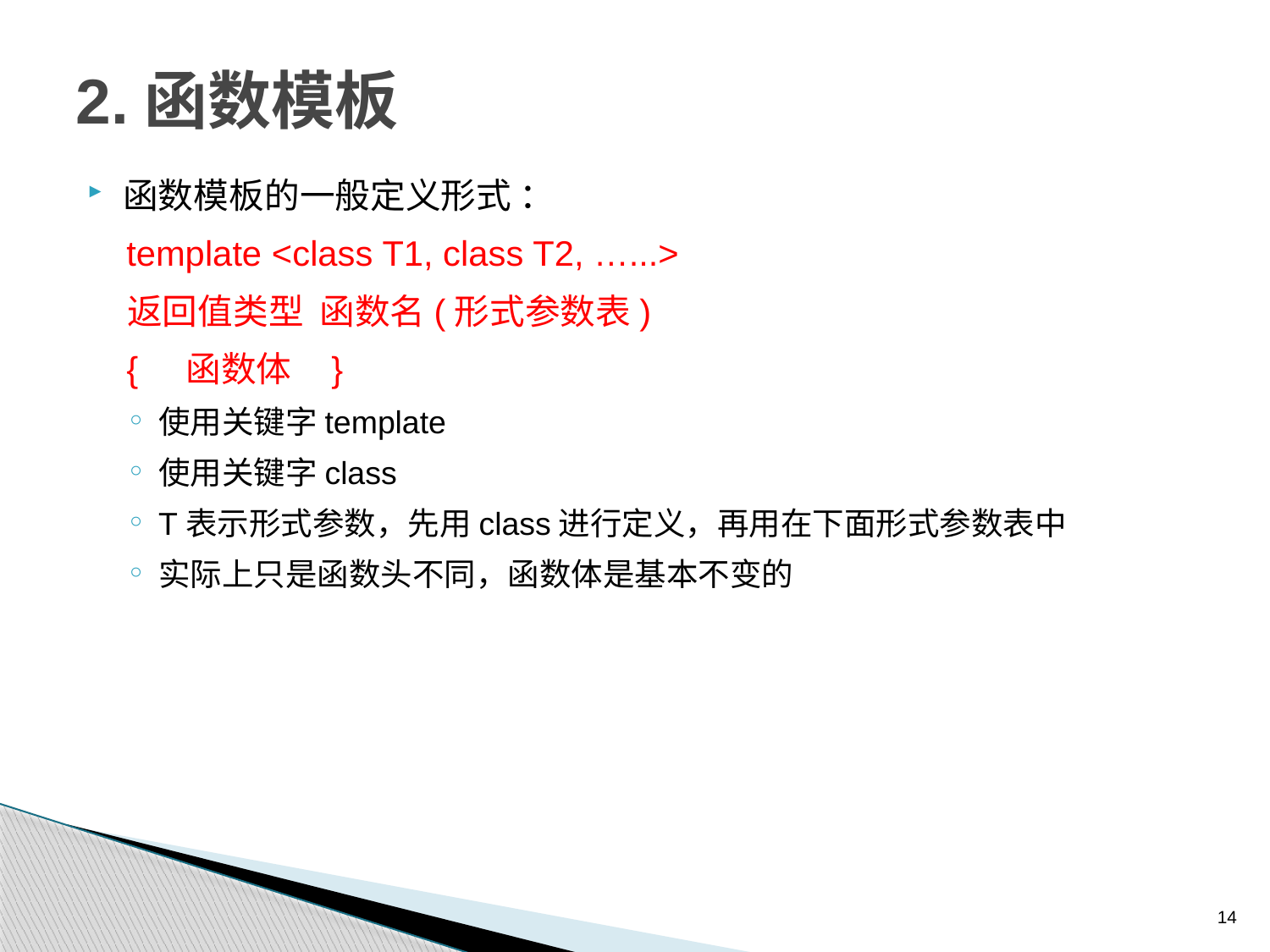

# 2.函数模板
函数模板的一般定义形式 ：
    template <class T1, class T2, …...>
    返回值类型  函数名(形式参数表)
    {    函数体    }
使用关键字template
使用关键字class
T表示形式参数，先用class进行定义，再用在下面形式参数表中
实际上只是函数头不同，函数体是基本不变的

14